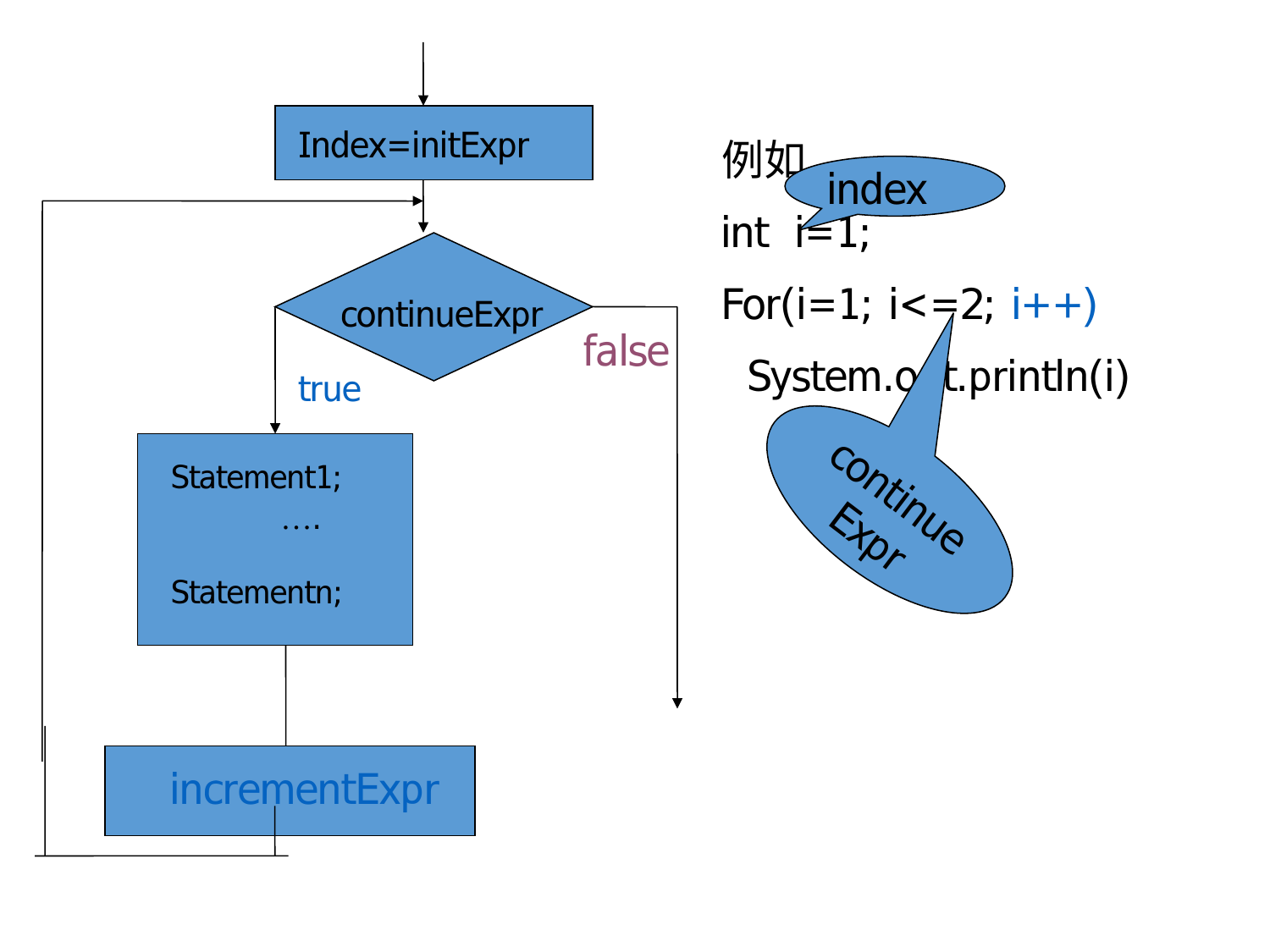

Index=initExpr
例如
int  i=1;
For(i=1; i<=2; i++)
  System.out.println(i)

index

continueExpr

false
true

continueExpr

Statement1;
           ….
          Statementn;

 incrementExpr